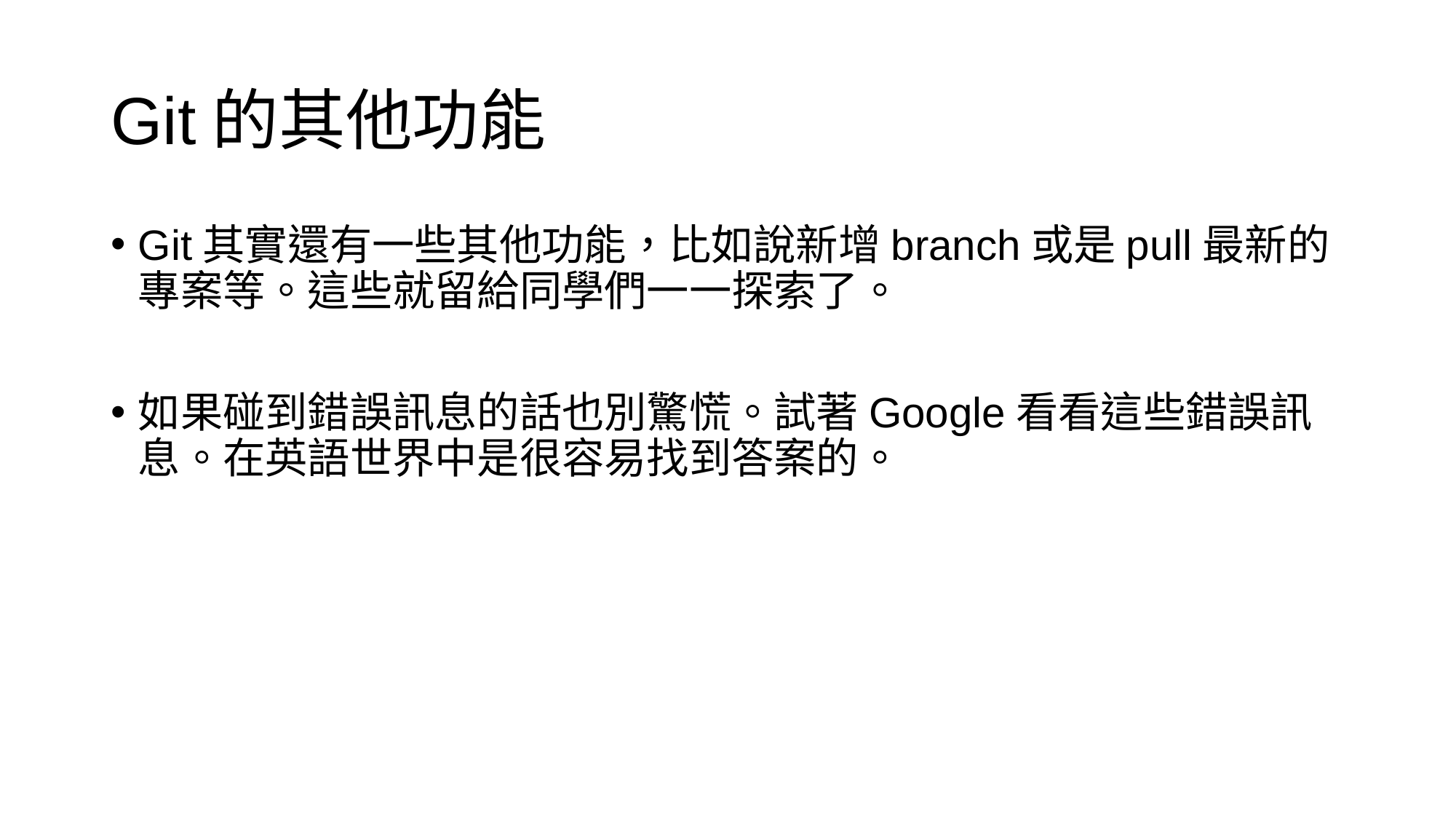

# Git的其他功能
Git其實還有一些其他功能，比如說新增branch或是pull最新的專案等。這些就留給同學們一一探索了。

如果碰到錯誤訊息的話也別驚慌。試著Google看看這些錯誤訊息。在英語世界中是很容易找到答案的。